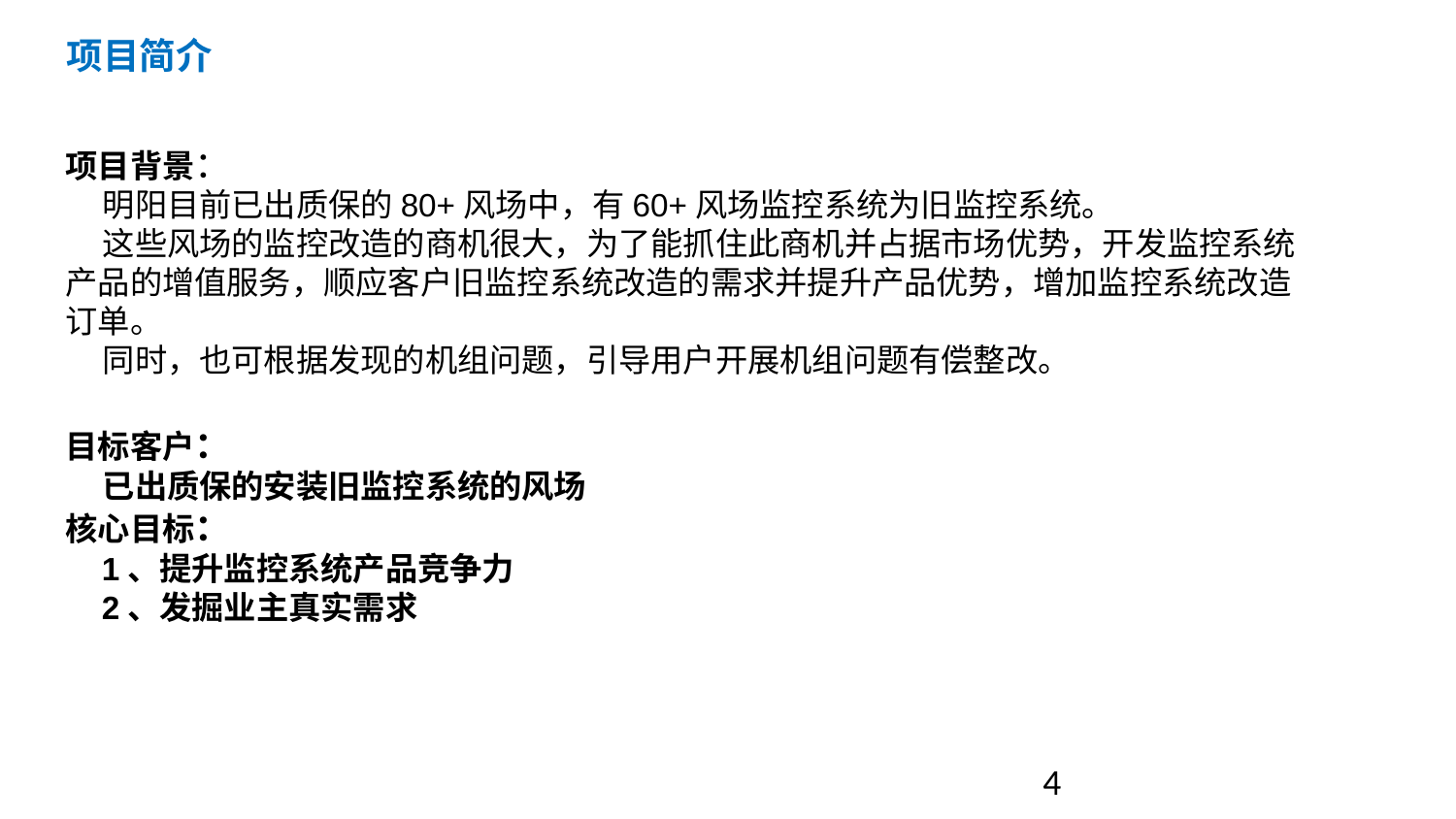

目 录
项目简介
项目背景：
    明阳目前已出质保的80+风场中，有60+风场监控系统为旧监控系统。
    这些风场的监控改造的商机很大，为了能抓住此商机并占据市场优势，开发监控系统产品的增值服务，顺应客户旧监控系统改造的需求并提升产品优势，增加监控系统改造订单。
    同时，也可根据发现的机组问题，引导用户开展机组问题有偿整改。

目标客户：
    已出质保的安装旧监控系统的风场
核心目标：
    1、提升监控系统产品竞争力
    2、发掘业主真实需求

4